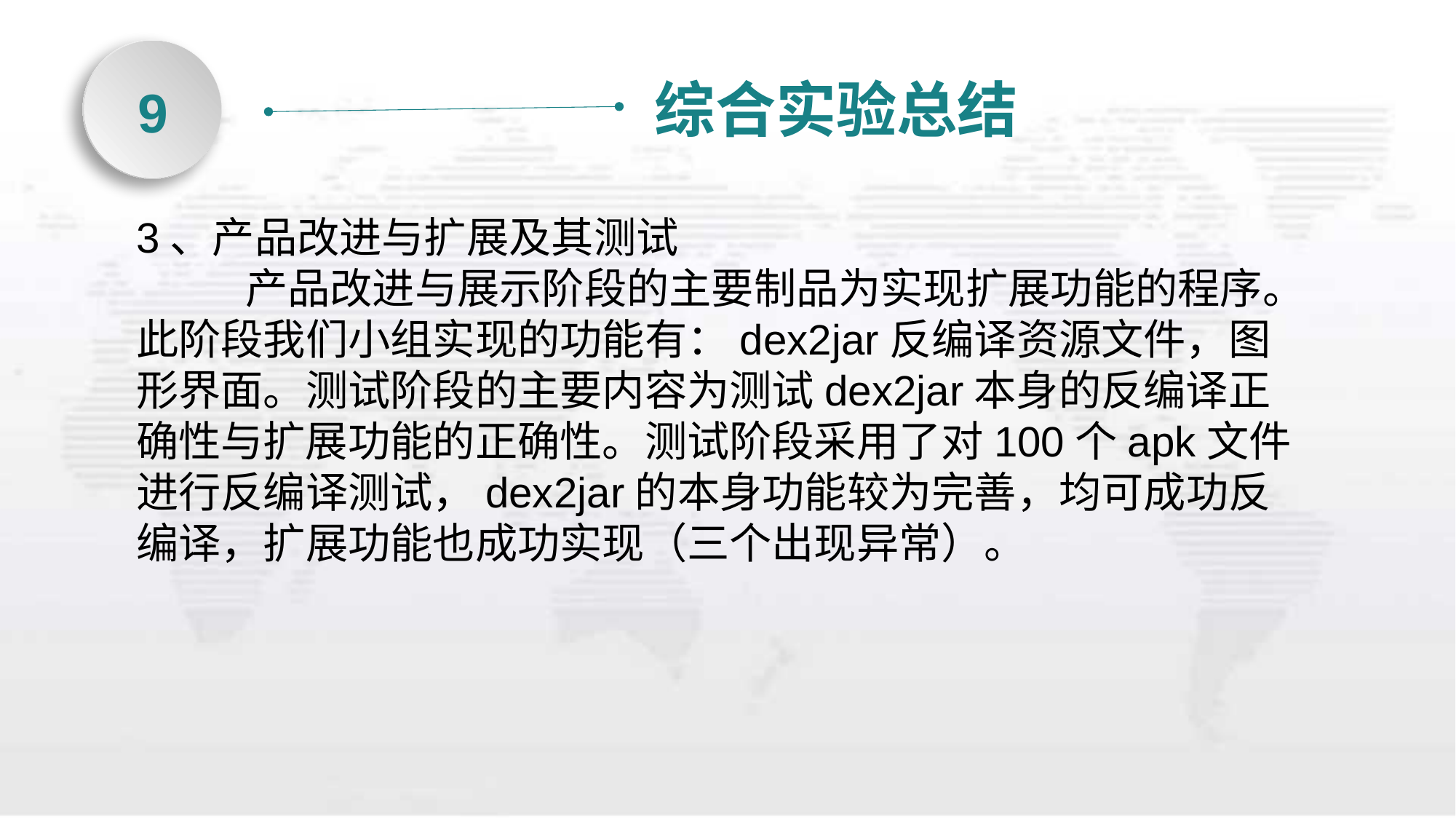

综合实验总结
9
3、产品改进与扩展及其测试
	产品改进与展示阶段的主要制品为实现扩展功能的程序。此阶段我们小组实现的功能有：dex2jar反编译资源文件，图形界面。测试阶段的主要内容为测试dex2jar本身的反编译正确性与扩展功能的正确性。测试阶段采用了对100个apk文件进行反编译测试，dex2jar的本身功能较为完善，均可成功反编译，扩展功能也成功实现（三个出现异常）。